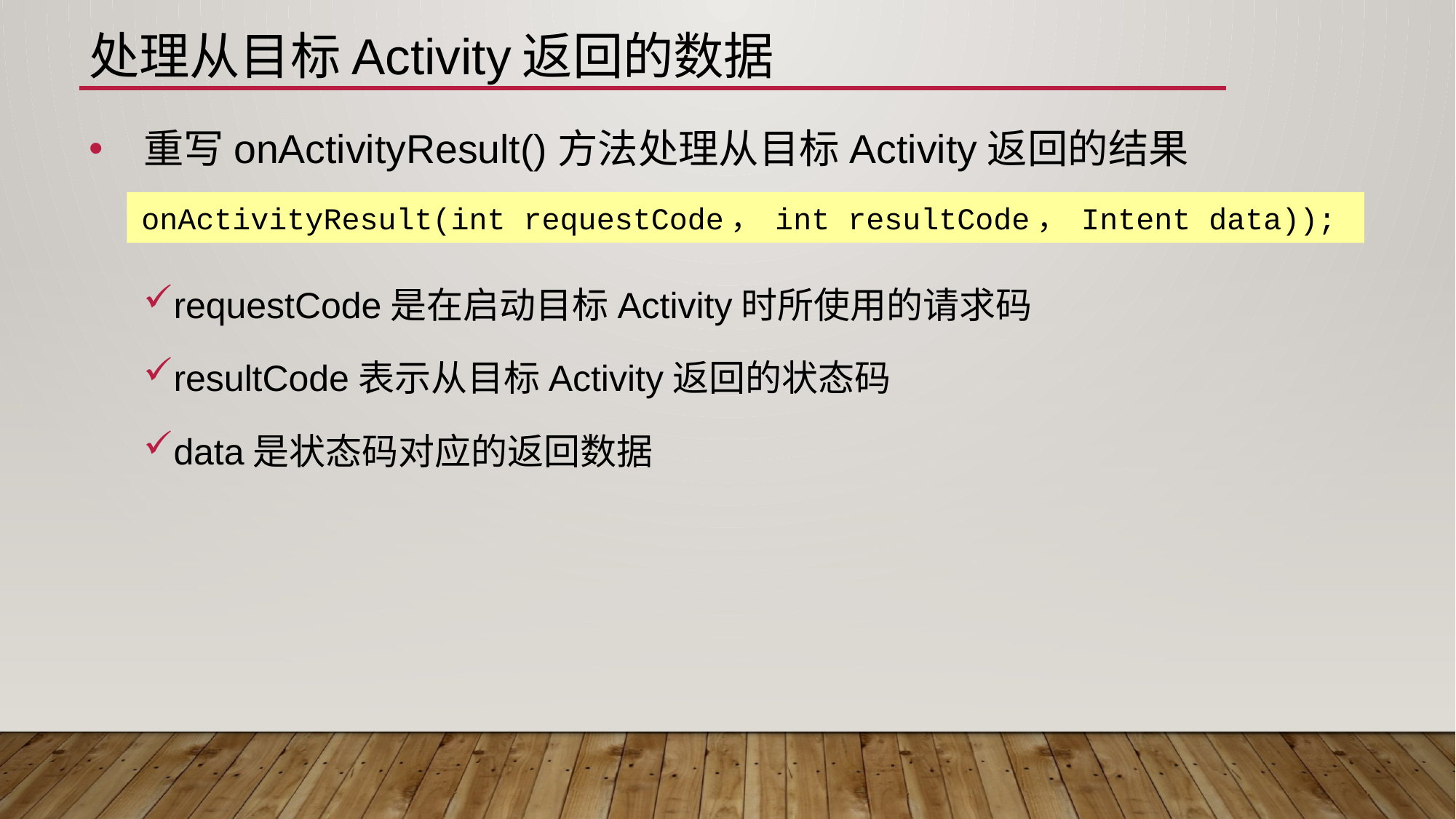

# 处理从目标Activity返回的数据
重写onActivityResult()方法处理从目标Activity返回的结果

requestCode是在启动目标Activity时所使用的请求码
resultCode表示从目标Activity返回的状态码
data是状态码对应的返回数据
onActivityResult(int requestCode， int resultCode， Intent data));